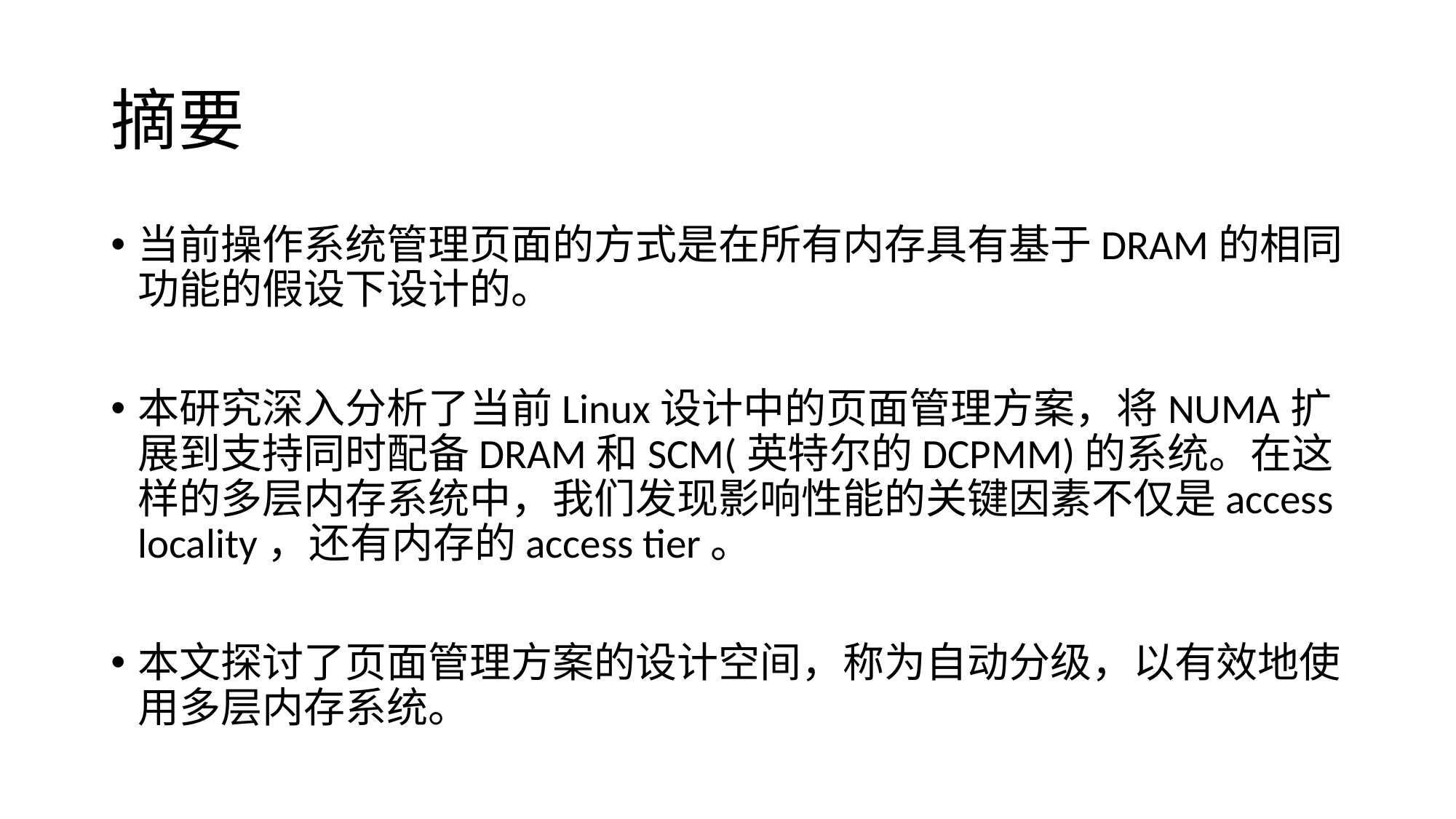

# 摘要
当前操作系统管理页面的方式是在所有内存具有基于DRAM的相同功能的假设下设计的。

本研究深入分析了当前Linux设计中的页面管理方案，将NUMA扩展到支持同时配备DRAM和SCM(英特尔的DCPMM)的系统。在这样的多层内存系统中，我们发现影响性能的关键因素不仅是access locality，还有内存的access tier。

本文探讨了页面管理方案的设计空间，称为自动分级，以有效地使用多层内存系统。